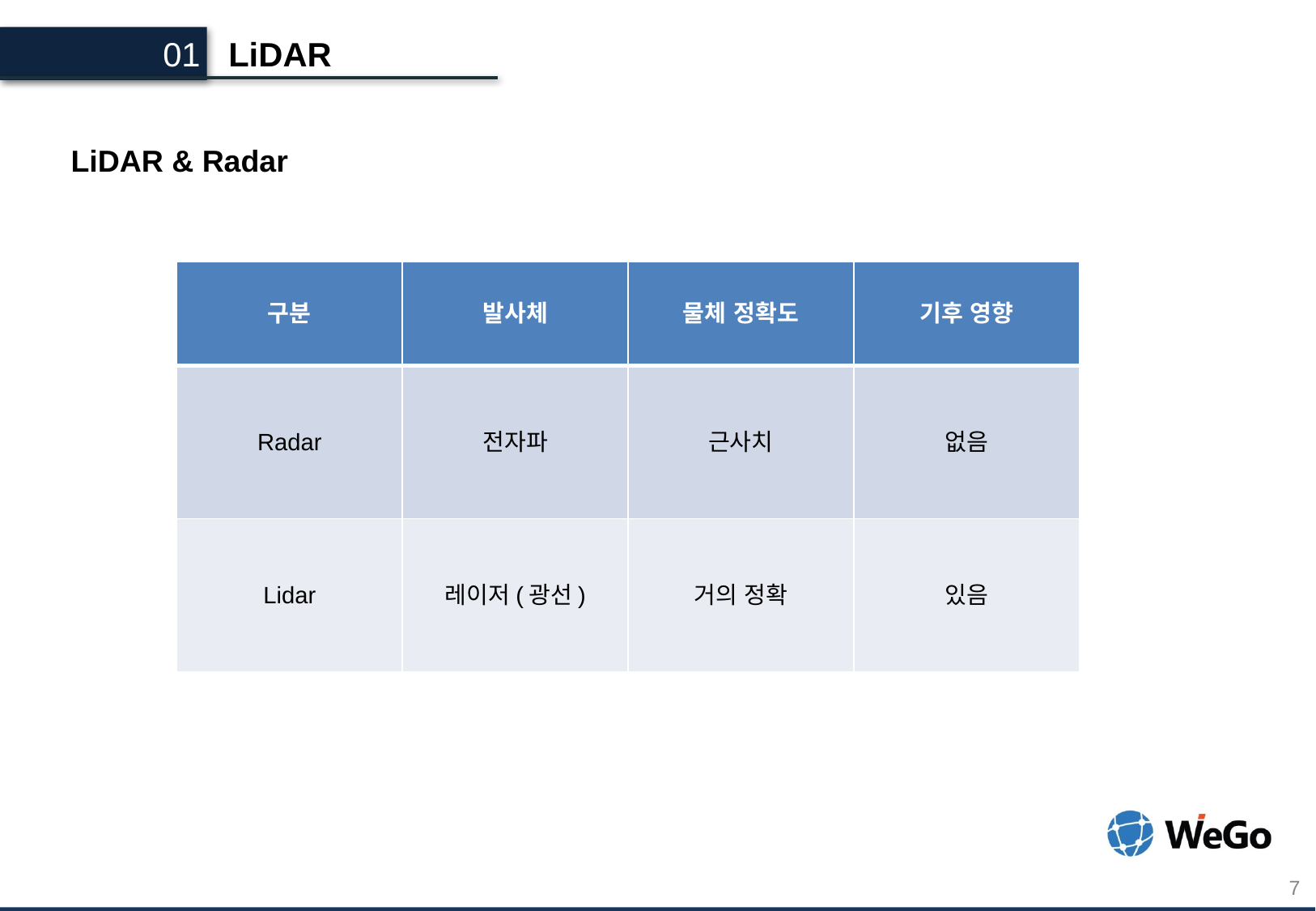

LiDAR

01.
LiDAR & Radar
| 구분 | 발사체 | 물체 정확도 | 기후 영향 |
| --- | --- | --- | --- |
| Radar | 전자파 | 근사치 | 없음 |
| Lidar | 레이저(광선) | 거의 정확 | 있음 |
7